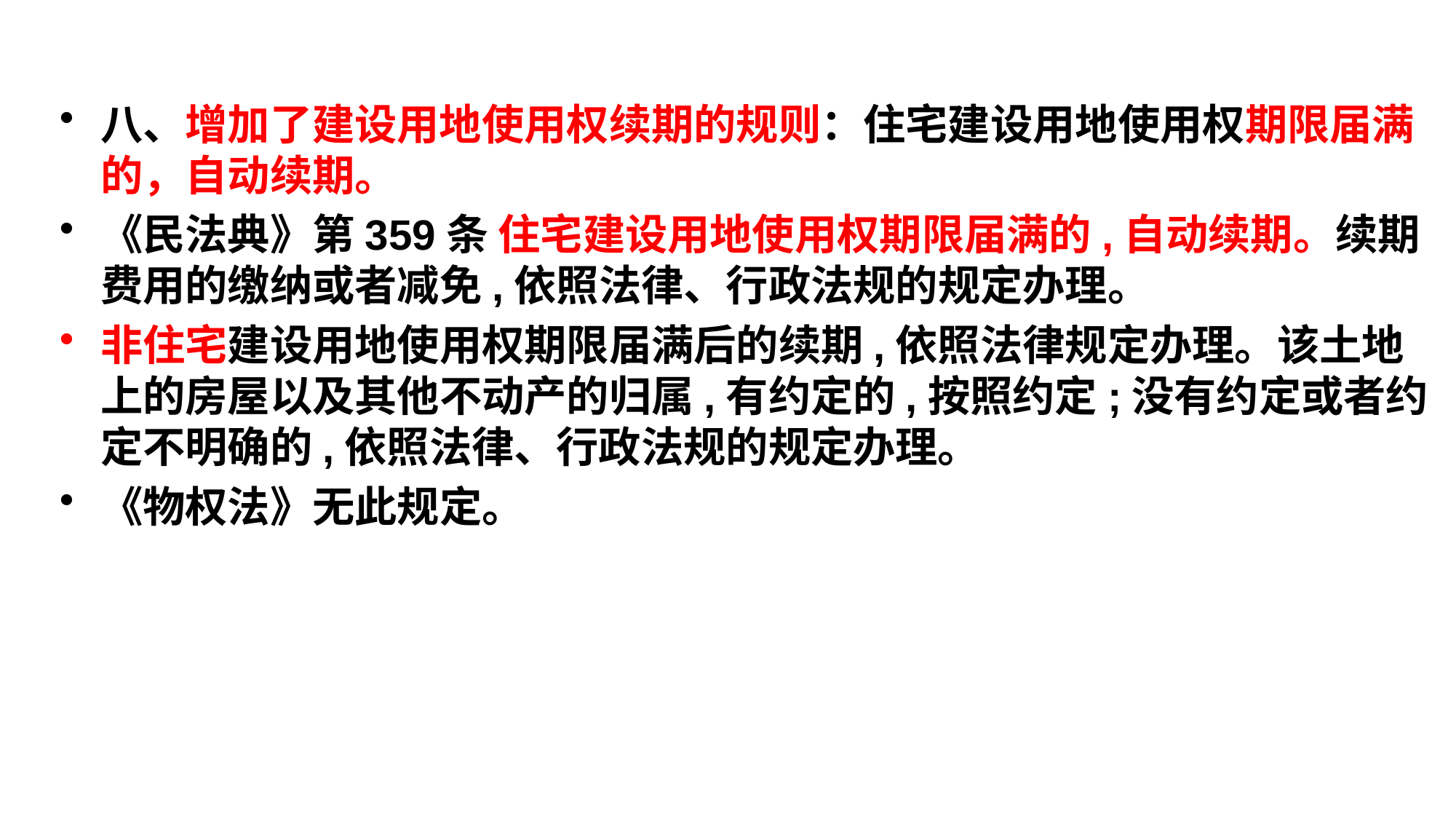

八、增加了建设用地使用权续期的规则：住宅建设用地使用权期限届满的，自动续期。
《民法典》第359条 住宅建设用地使用权期限届满的,自动续期。续期费用的缴纳或者减免,依照法律、行政法规的规定办理。
非住宅建设用地使用权期限届满后的续期,依照法律规定办理。该土地上的房屋以及其他不动产的归属,有约定的,按照约定;没有约定或者约定不明确的,依照法律、行政法规的规定办理。
《物权法》无此规定。